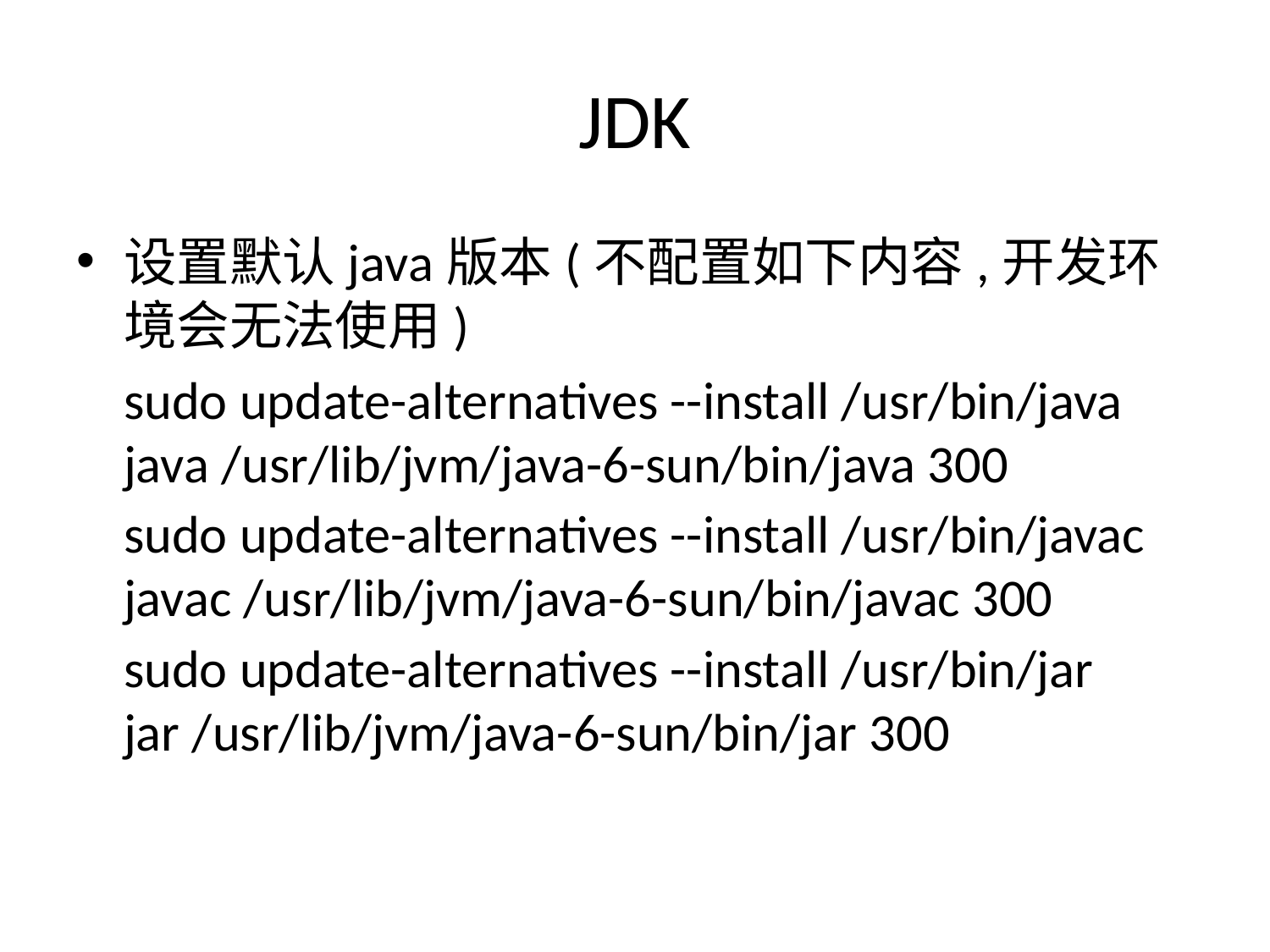

# JDK
设置默认java版本(不配置如下内容,开发环境会无法使用)
	sudo update-alternatives --install /usr/bin/java java /usr/lib/jvm/java-6-sun/bin/java 300
	sudo update-alternatives --install /usr/bin/javac javac /usr/lib/jvm/java-6-sun/bin/javac 300
	sudo update-alternatives --install /usr/bin/jar jar /usr/lib/jvm/java-6-sun/bin/jar 300